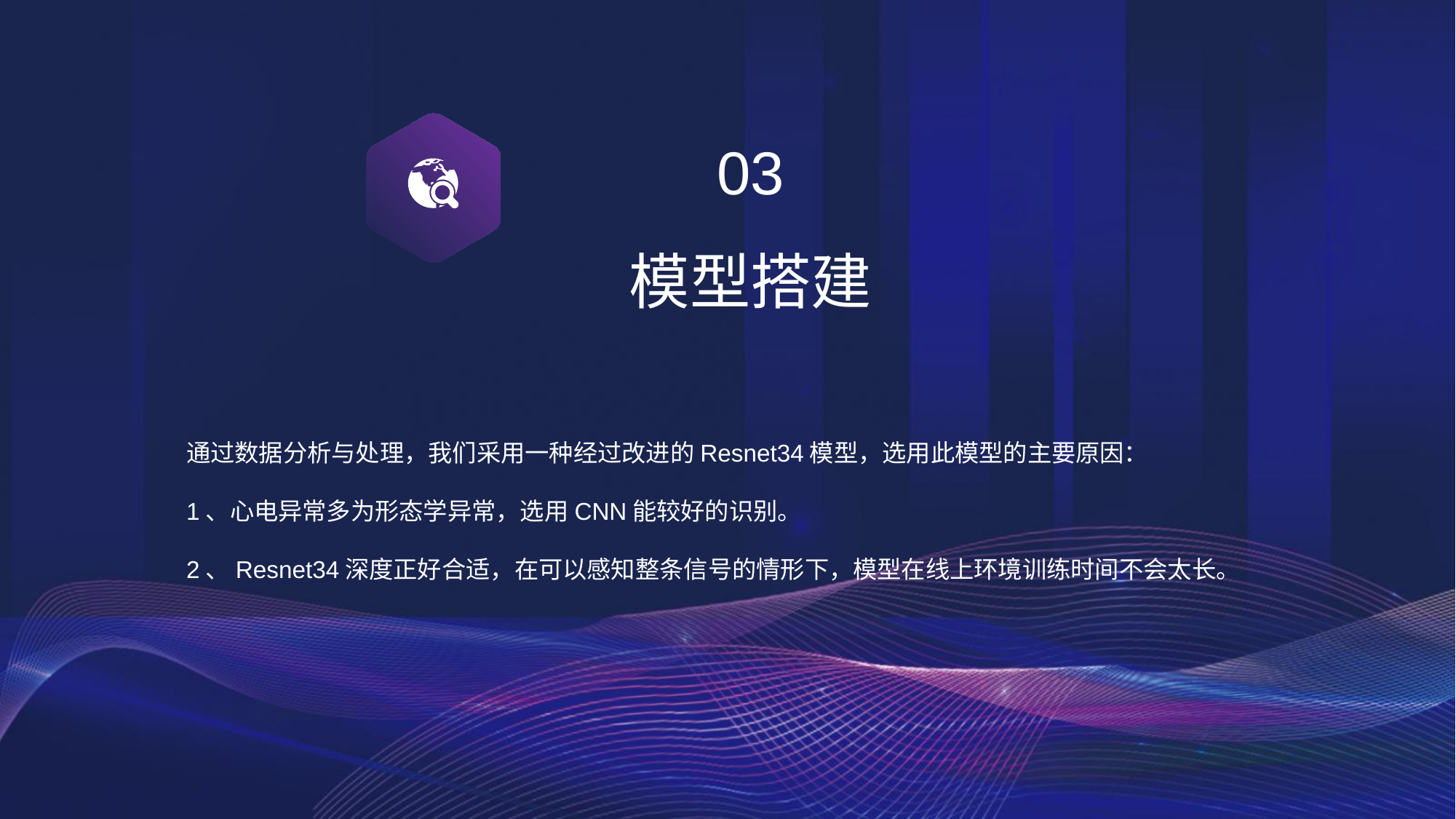

03
模型搭建

通过数据分析与处理，我们采用一种经过改进的Resnet34模型，选用此模型的主要原因：
1、心电异常多为形态学异常，选用CNN能较好的识别。
2、Resnet34深度正好合适，在可以感知整条信号的情形下，模型在线上环境训练时间不会太长。